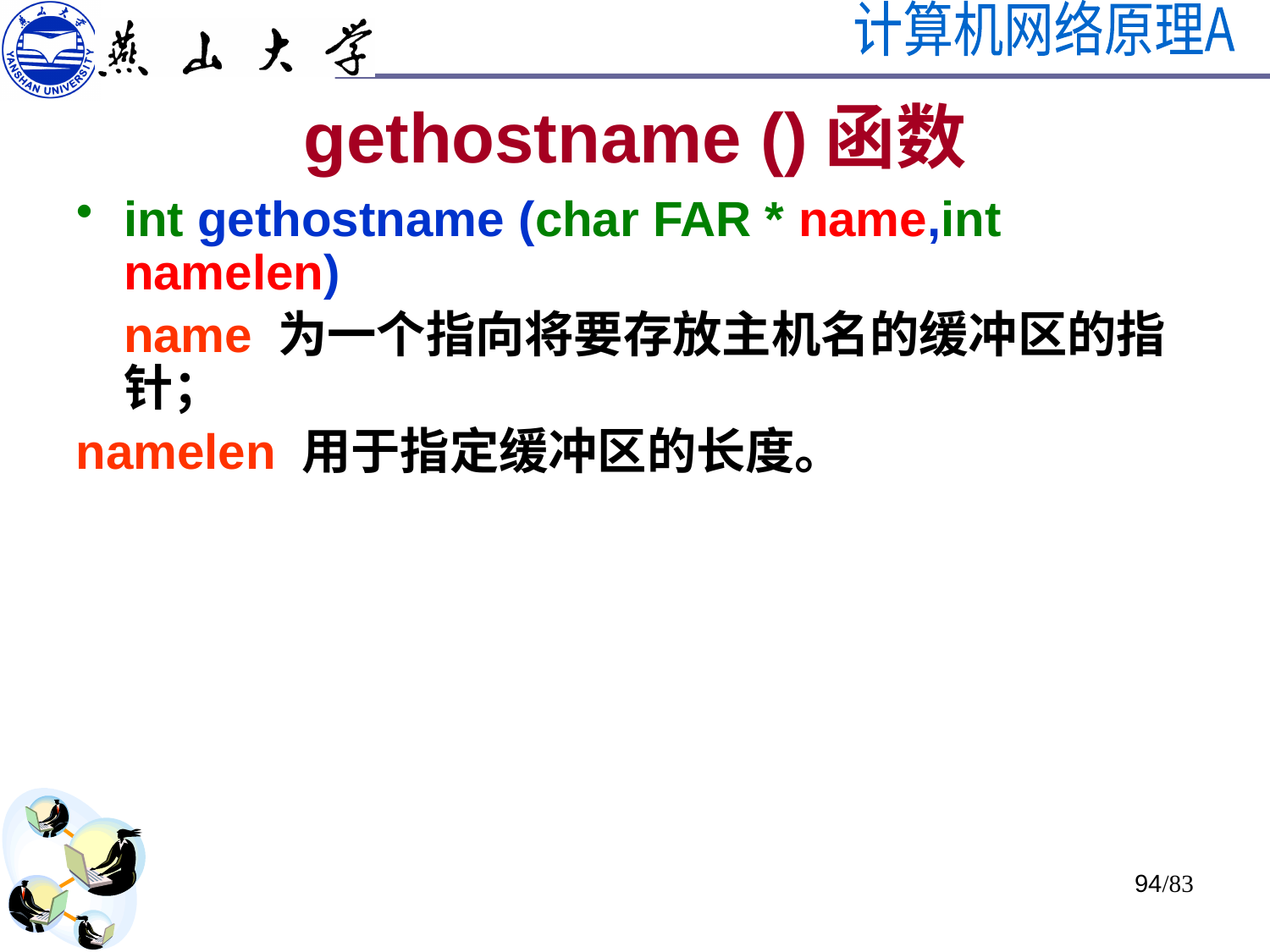

# gethostname ()函数
int gethostname (char FAR * name,int namelen)
	name 为一个指向将要存放主机名的缓冲区的指针；
namelen 用于指定缓冲区的长度。

94/83